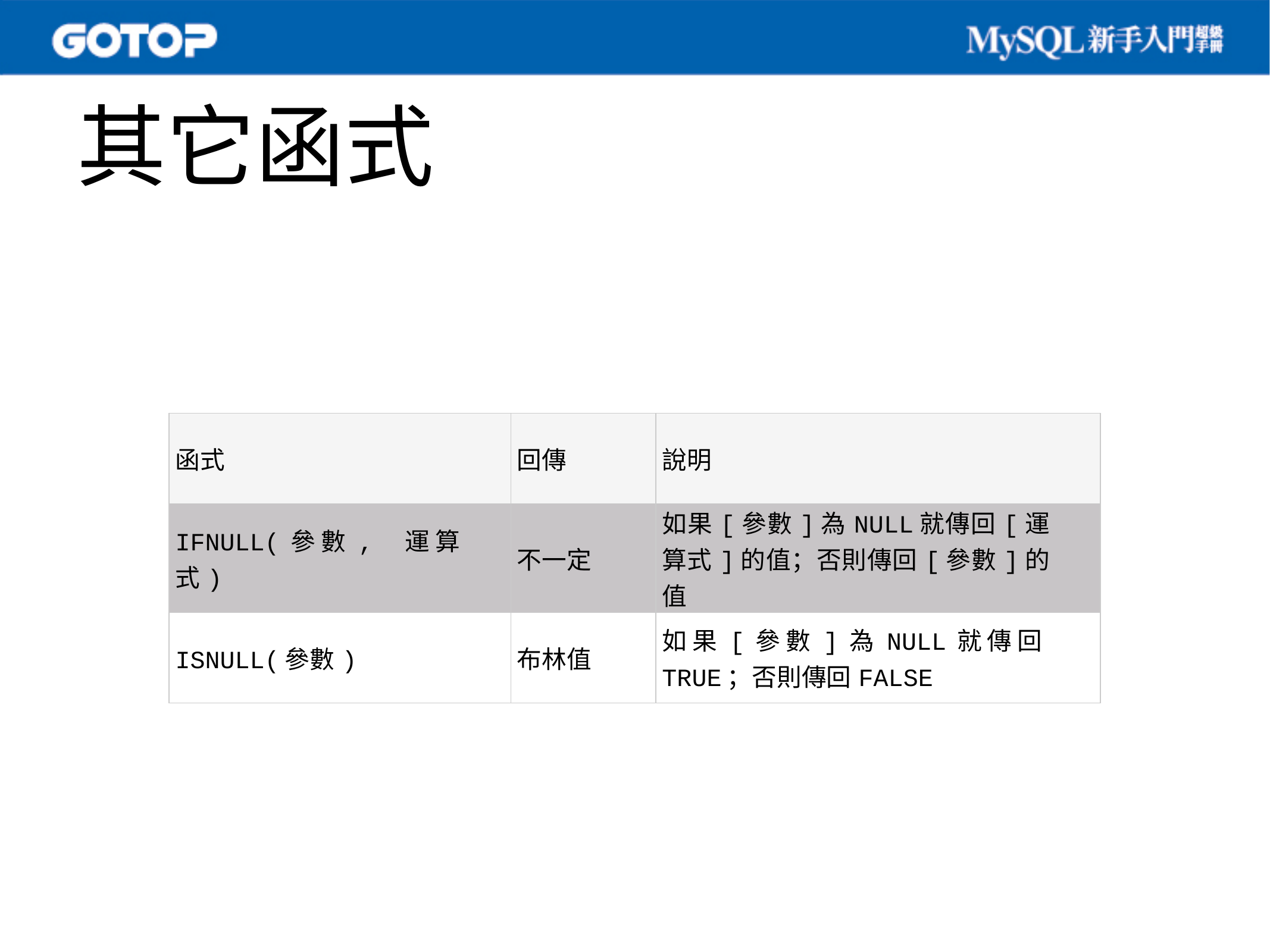

# 其它函式
| 函式 | 回傳 | 說明 |
| --- | --- | --- |
| IFNULL(參數, 運算式) | 不一定 | 如果[參數]為NULL就傳回[運算式]的值；否則傳回[參數]的值 |
| ISNULL(參數) | 布林值 | 如果[參數]為NULL就傳回TRUE；否則傳回FALSE |